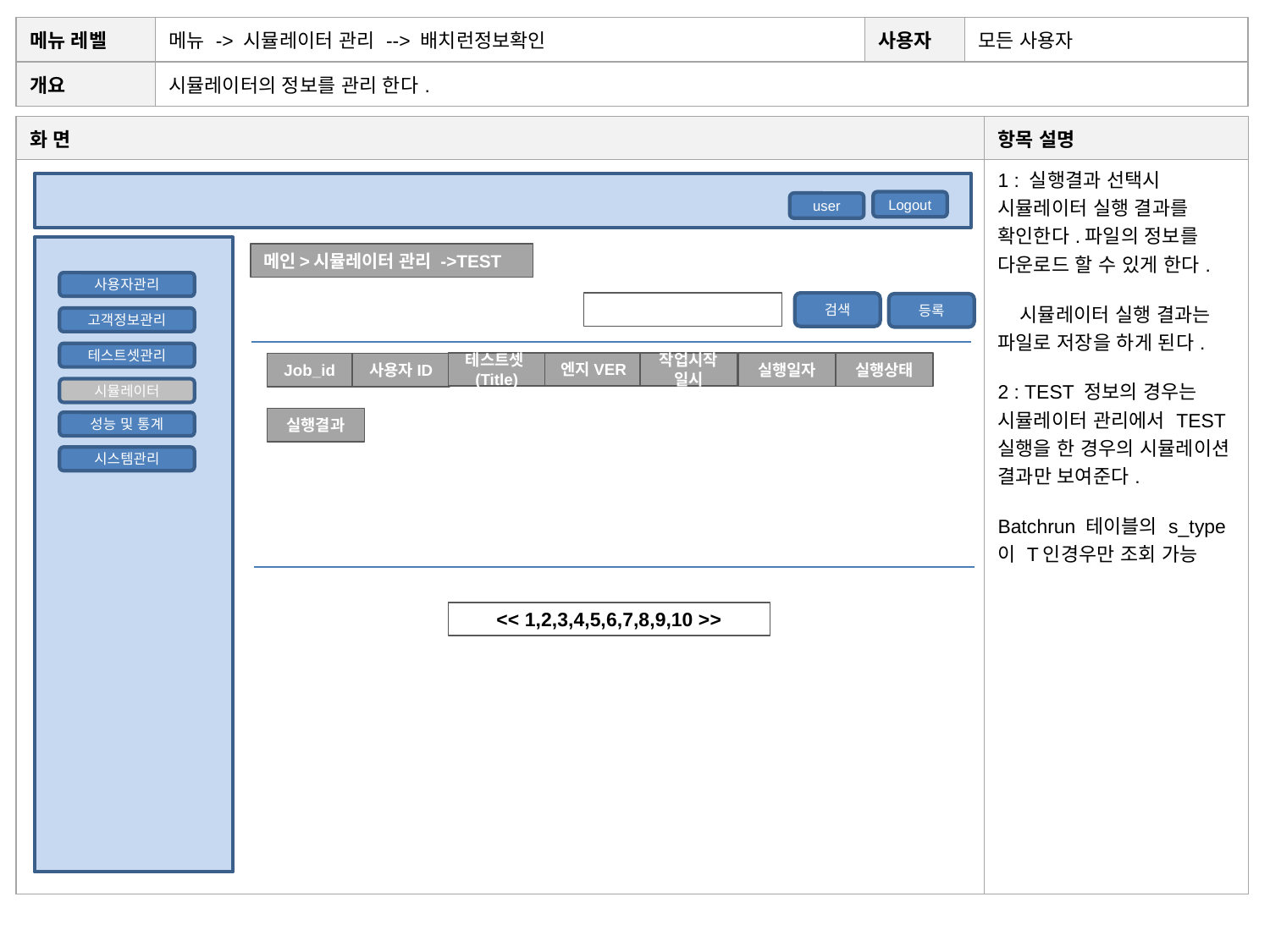

| 메뉴 레벨 | 메뉴 -> 시뮬레이터 관리 --> 배치런정보확인 | 사용자 | 모든 사용자 |
| --- | --- | --- | --- |
| 개요 | 시뮬레이터의 정보를 관리 한다. |  |  |
| 화 면 | 항목 설명 |
| --- | --- |
|  | 1 : 실행결과 선택시 시뮬레이터 실행 결과를 확인한다.파일의 정보를 다운로드 할 수 있게 한다. 시뮬레이터 실행 결과는 파일로 저장을 하게 된다. 2 : TEST 정보의 경우는 시뮬레이터 관리에서 TEST실행을 한 경우의 시뮬레이션 결과만 보여준다. Batchrun 테이블의 s\_type이 T인경우만 조회 가능 |

Logout
user

메인>시뮬레이터 관리 ->TEST
사용자관리
검색
검색
등록
고객정보관리
테스트셋관리
작업시작일시
테스트셋(Title)
엔지VER
실행일자
실행상태
사용자ID
Job_id
시뮬레이터
실행결과
성능 및 통계
시스템관리
<< 1,2,3,4,5,6,7,8,9,10 >>